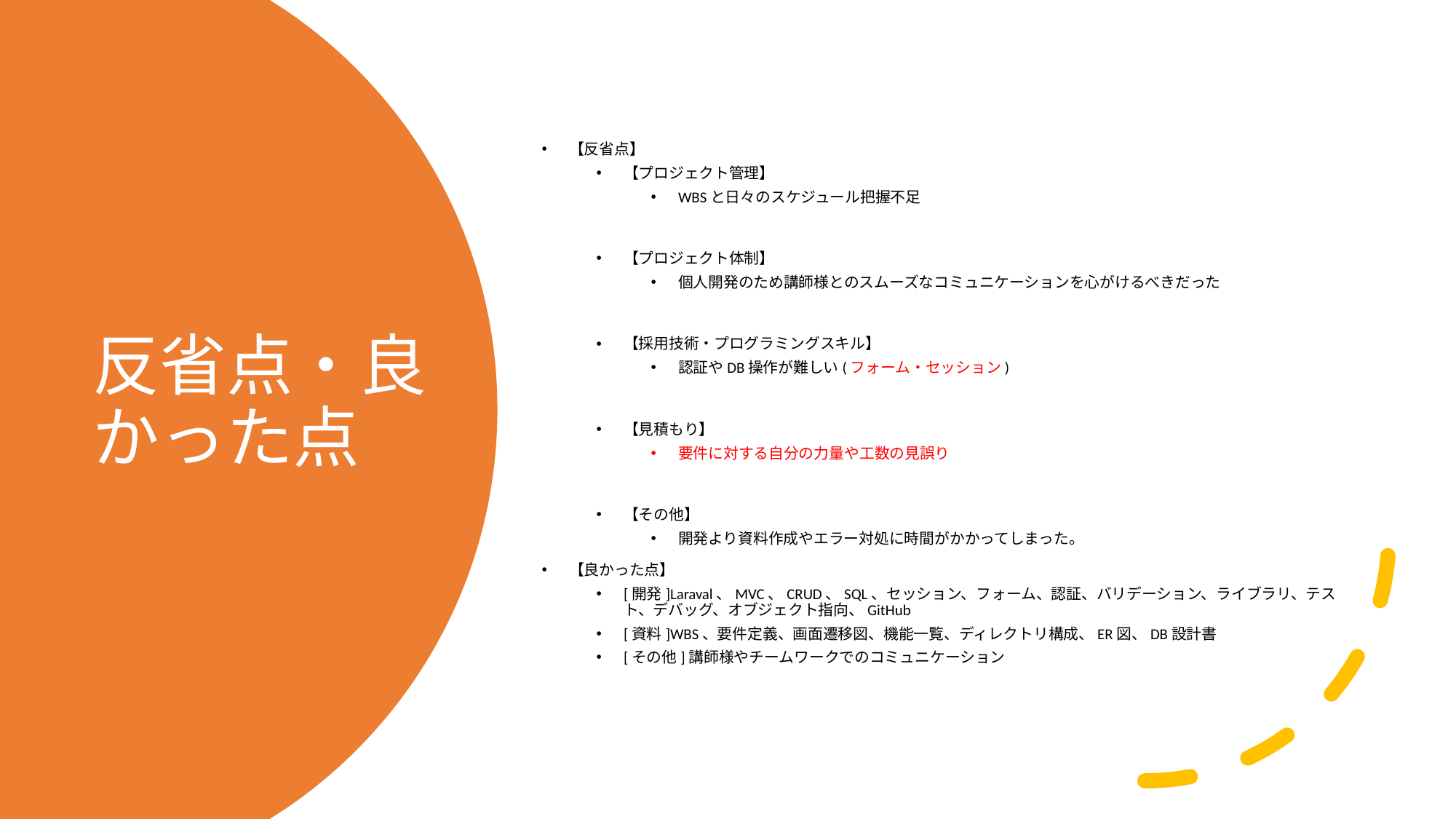

【反省点】
【プロジェクト管理】
WBSと日々のスケジュール把握不足

【プロジェクト体制】
個人開発のため講師様とのスムーズなコミュニケーションを心がけるべきだった

【採用技術・プログラミングスキル】
認証やDB操作が難しい(フォーム・セッション)

【見積もり】
要件に対する自分の力量や工数の見誤り

【その他】
開発より資料作成やエラー対処に時間がかかってしまった。
【良かった点】
[開発]Laraval、MVC、CRUD、SQL、セッション、フォーム、認証、バリデーション、ライブラリ、テスト、デバッグ、オブジェクト指向、GitHub
[資料]WBS、要件定義、画面遷移図、機能一覧、ディレクトリ構成、ER図、DB設計書
[その他]講師様やチームワークでのコミュニケーション
# 反省点・良かった点